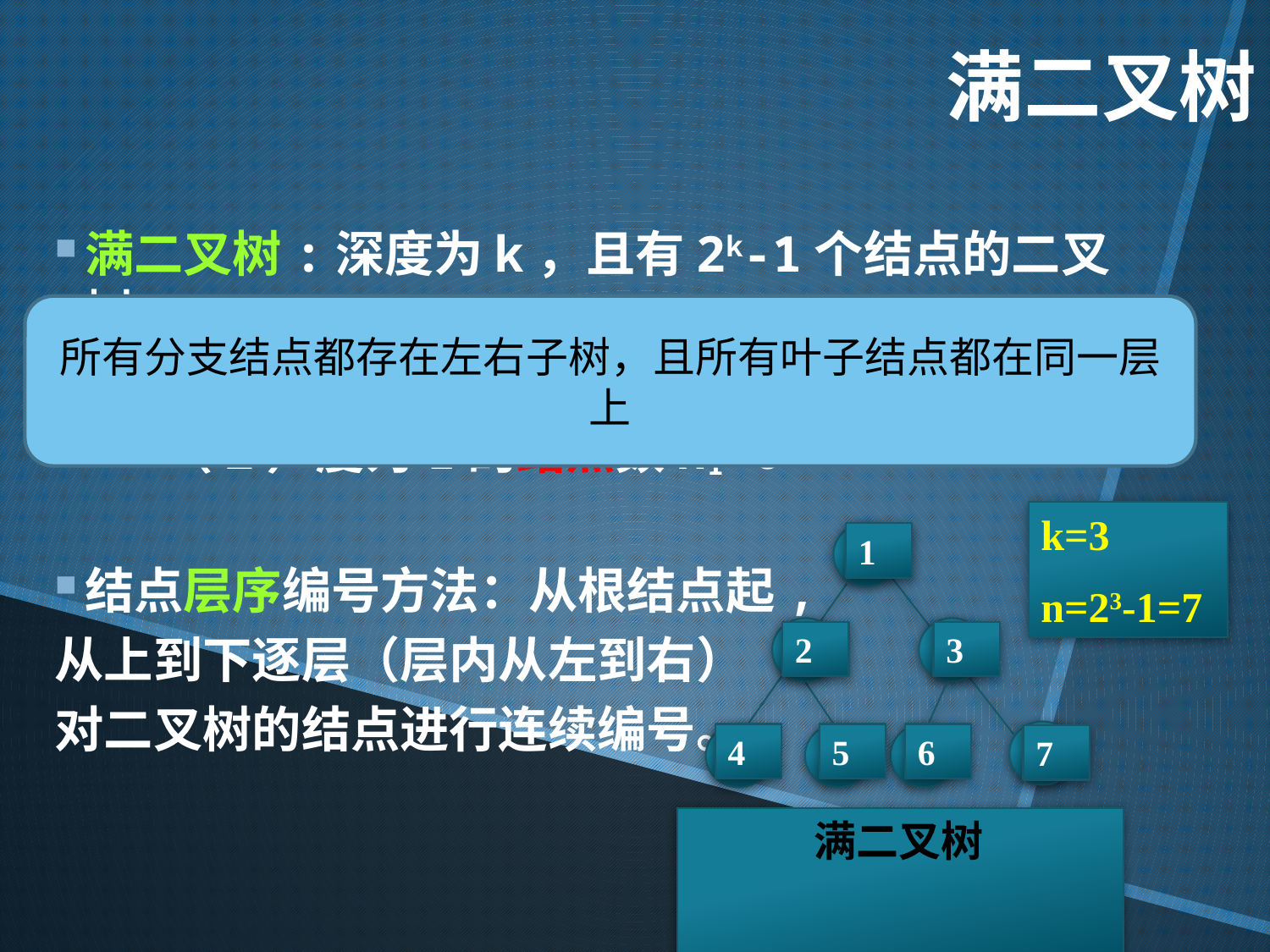

满二叉树
满二叉树:深度为k，且有2k-1个结点的二叉树。
特点：（1）每一层上结点数都达到最大
      （2）度为1的结点数n1=0

结点层序编号方法：从根结点起,
从上到下逐层（层内从左到右）
对二叉树的结点进行连续编号。
所有分支结点都存在左右子树，且所有叶子结点都在同一层上
k=3
n=23-1=7

1
2
3
4
5
6
7
            满二叉树